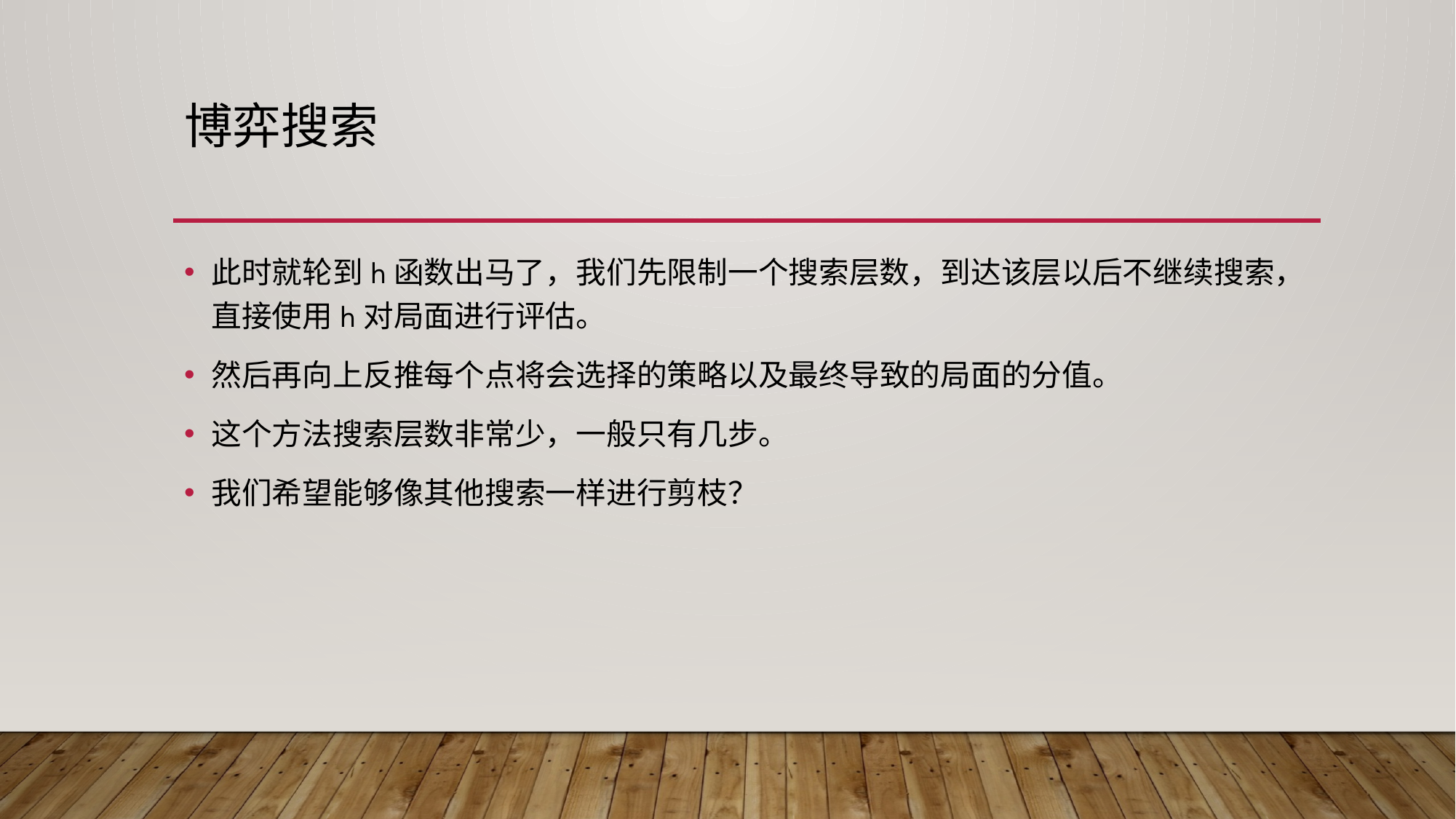

# 博弈搜索
此时就轮到h函数出马了，我们先限制一个搜索层数，到达该层以后不继续搜索，直接使用h对局面进行评估。
然后再向上反推每个点将会选择的策略以及最终导致的局面的分值。
这个方法搜索层数非常少，一般只有几步。
我们希望能够像其他搜索一样进行剪枝？